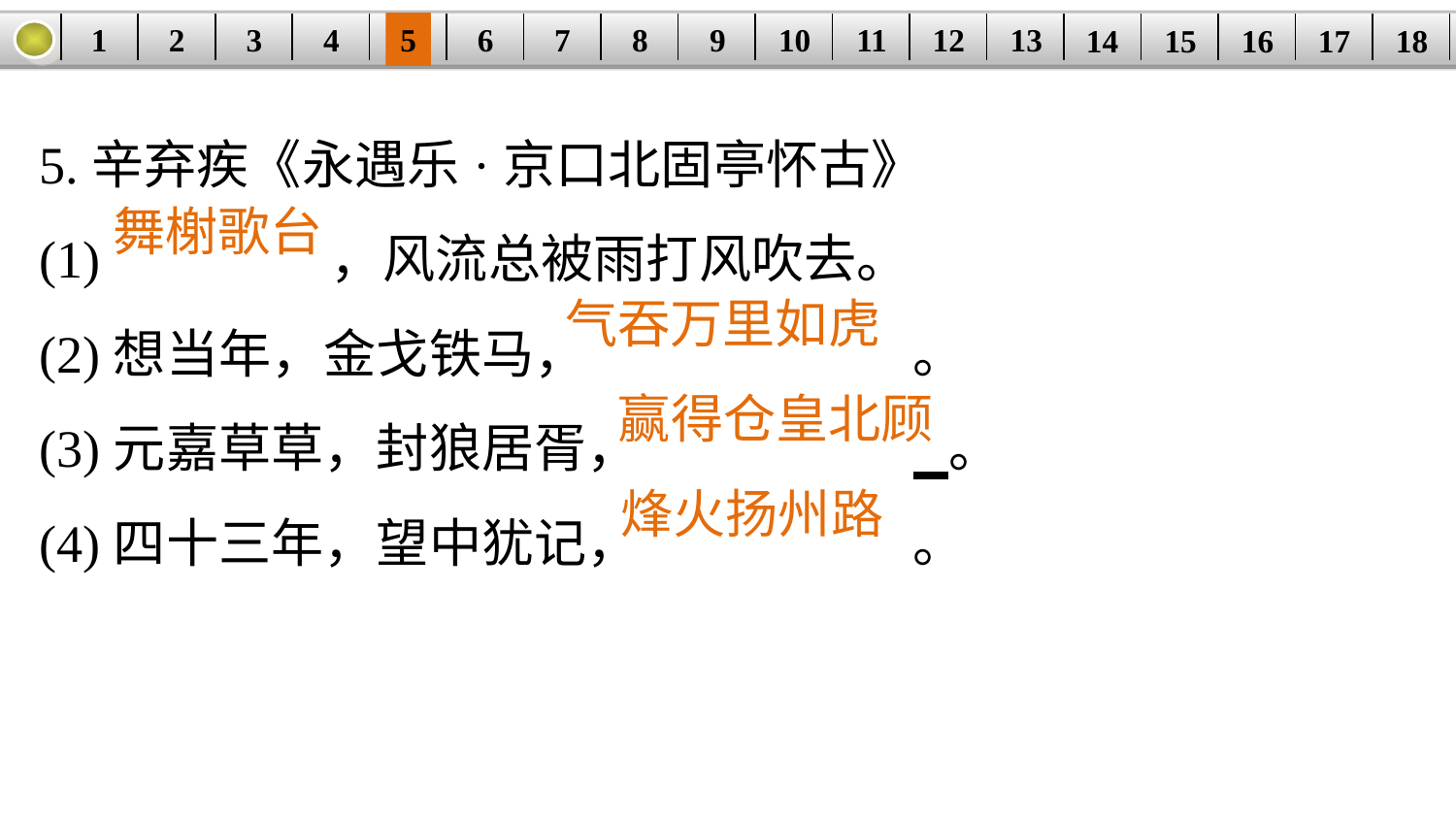

1
2
3
4
5
6
7
8
9
10
11
12
13
14
15
16
17
18
|  |  |  |  |  |  |  |  |  |  |  |  |  |  |  |  |  |  |
| --- | --- | --- | --- | --- | --- | --- | --- | --- | --- | --- | --- | --- | --- | --- | --- | --- | --- |

5.辛弃疾《永遇乐·京口北固亭怀古》
(1)		，风流总被雨打风吹去。
(2)想当年，金戈铁马，			。
(3)元嘉草草，封狼居胥，		   。
(4)四十三年，望中犹记，		。
舞榭歌台
气吞万里如虎
赢得仓皇北顾
烽火扬州路